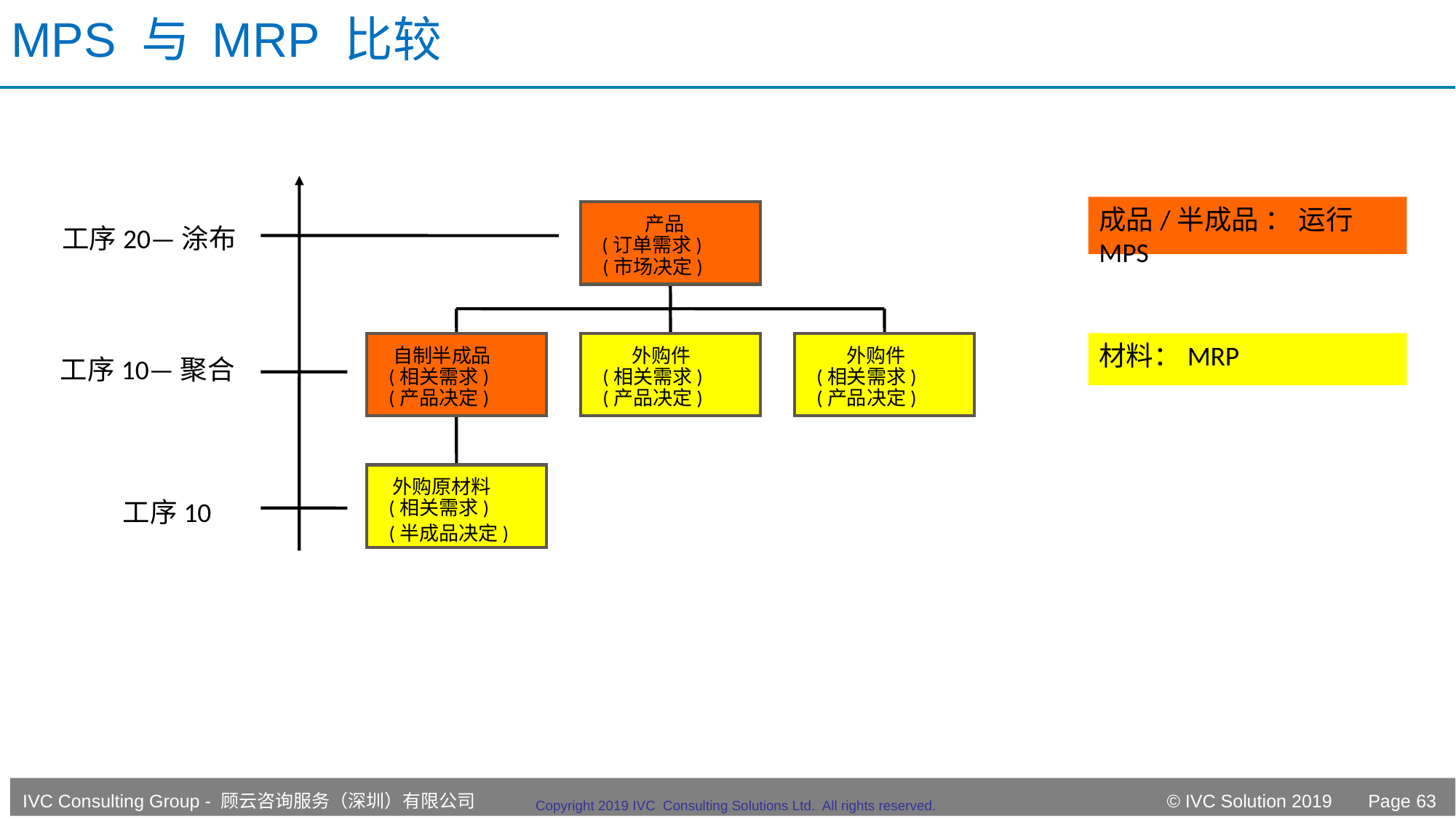

# MPS 与 MRP 比较

产品
(订单需求)
(市场决定)

自制半成品
外购件
外购件
(相关需求)
(相关需求)
(相关需求)
(产品决定)
(产品决定)
(产品决定)

外购原材料
(相关需求)
(半成品决定)
工序20—涂布

工序10—聚合

工序10

成品/半成品 ： 运行MPS
材料：MRP